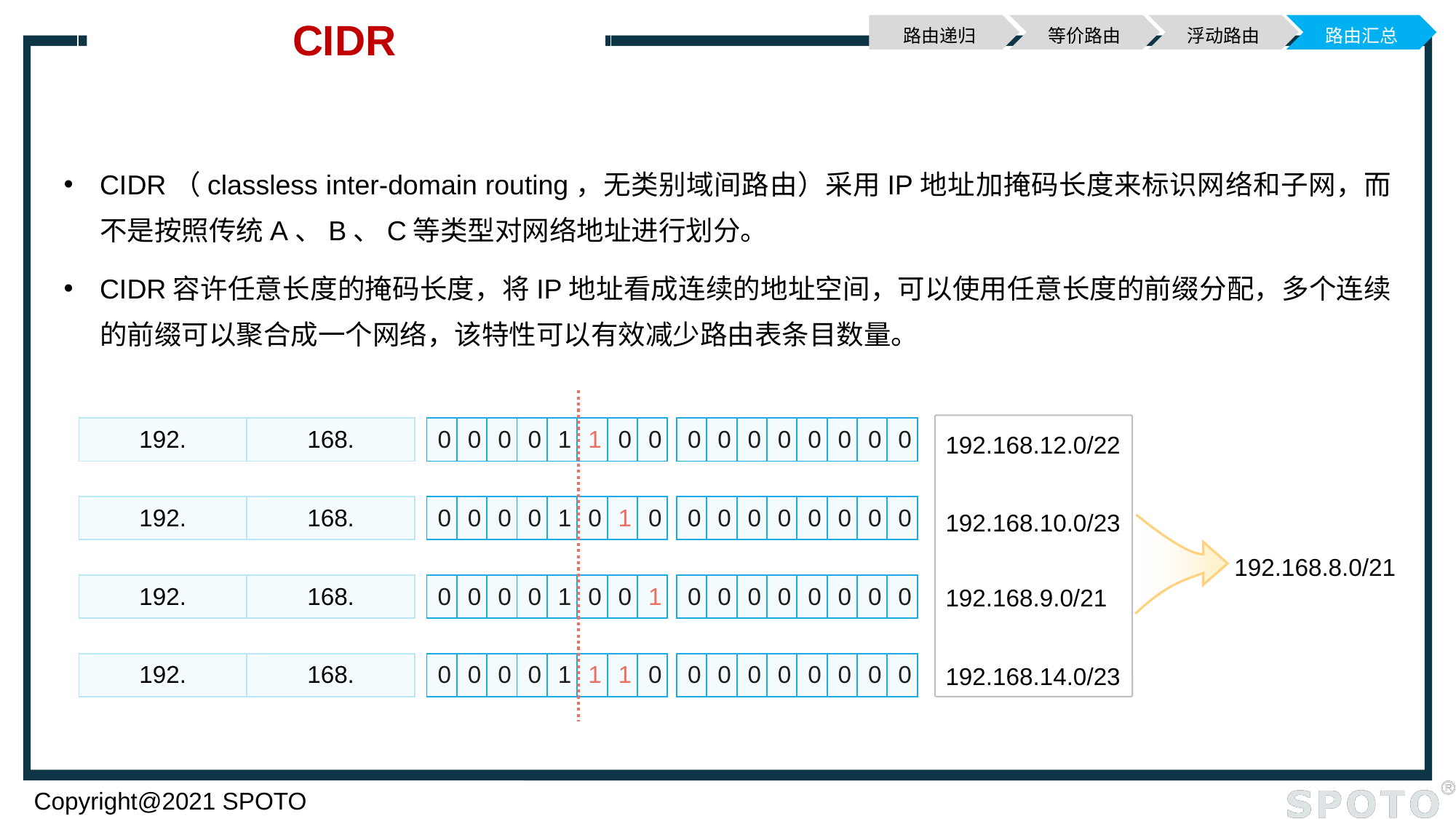

# CIDR
路由递归
等价路由
浮动路由
路由汇总
CIDR（classless inter-domain routing，无类别域间路由）采用IP地址加掩码长度来标识网络和子网，而不是按照传统A、B、C等类型对网络地址进行划分。
CIDR容许任意长度的掩码长度，将IP地址看成连续的地址空间，可以使用任意长度的前缀分配，多个连续的前缀可以聚合成一个网络，该特性可以有效减少路由表条目数量。

192.168.12.0/22
| 0 | 0 | 0 | 0 | 1 | 1 | 0 | 0 |
| --- | --- | --- | --- | --- | --- | --- | --- |
| 0 | 0 | 0 | 0 | 0 | 0 | 0 | 0 |
| --- | --- | --- | --- | --- | --- | --- | --- |
| 192. | 168. |
| --- | --- |
192.168.10.0/23
| 0 | 0 | 0 | 0 | 1 | 0 | 1 | 0 |
| --- | --- | --- | --- | --- | --- | --- | --- |
| 0 | 0 | 0 | 0 | 0 | 0 | 0 | 0 |
| --- | --- | --- | --- | --- | --- | --- | --- |
| 192. | 168. |
| --- | --- |

192.168.8.0/21
192.168.9.0/21
| 0 | 0 | 0 | 0 | 1 | 0 | 0 | 1 |
| --- | --- | --- | --- | --- | --- | --- | --- |
| 0 | 0 | 0 | 0 | 0 | 0 | 0 | 0 |
| --- | --- | --- | --- | --- | --- | --- | --- |
| 192. | 168. |
| --- | --- |
192.168.14.0/23
| 0 | 0 | 0 | 0 | 1 | 1 | 1 | 0 |
| --- | --- | --- | --- | --- | --- | --- | --- |
| 0 | 0 | 0 | 0 | 0 | 0 | 0 | 0 |
| --- | --- | --- | --- | --- | --- | --- | --- |
| 192. | 168. |
| --- | --- |